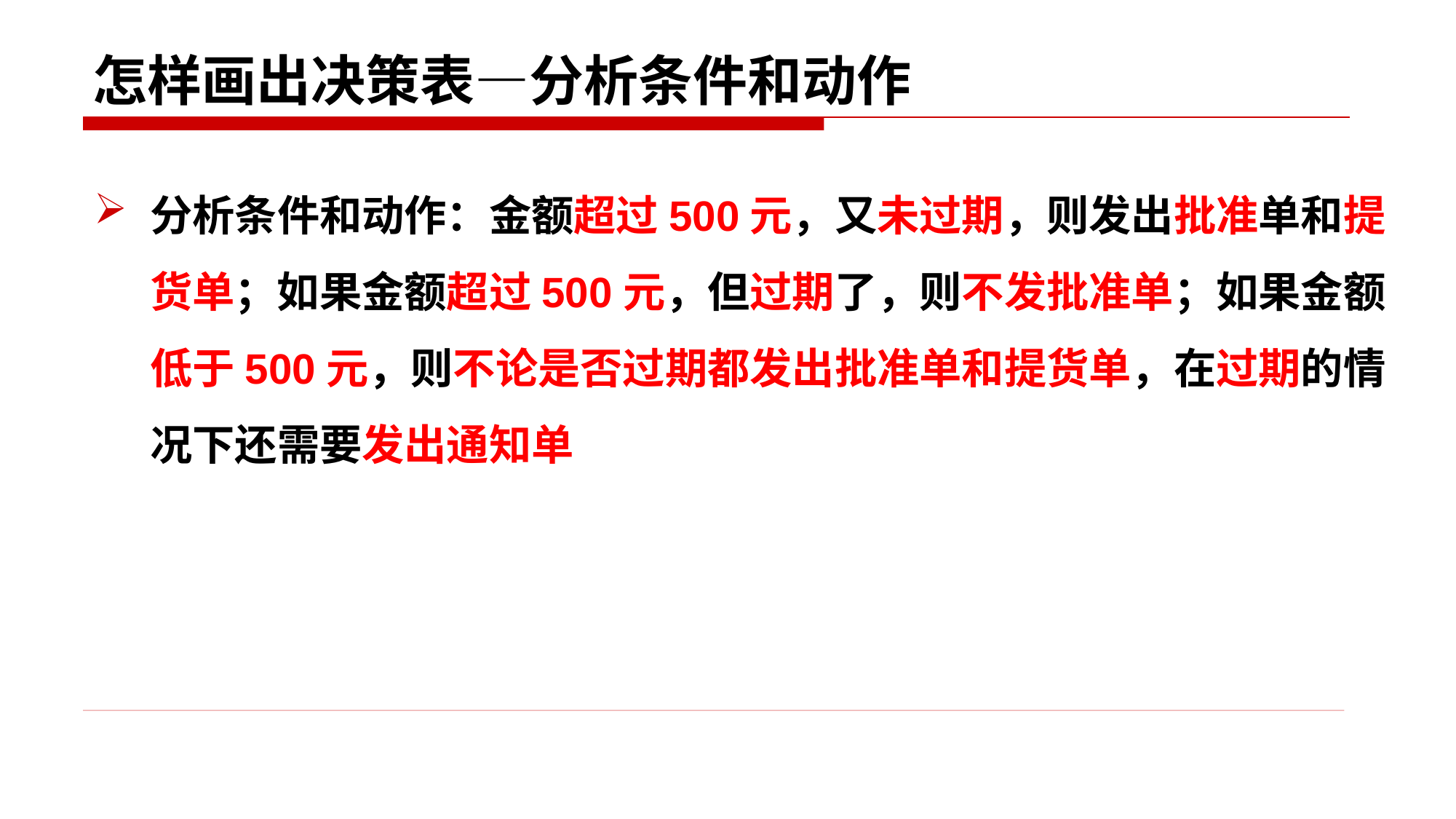

# 怎样画出决策表—分析条件和动作
分析条件和动作：金额超过500元，又未过期，则发出批准单和提货单；如果金额超过500元，但过期了，则不发批准单；如果金额低于500元，则不论是否过期都发出批准单和提货单，在过期的情况下还需要发出通知单